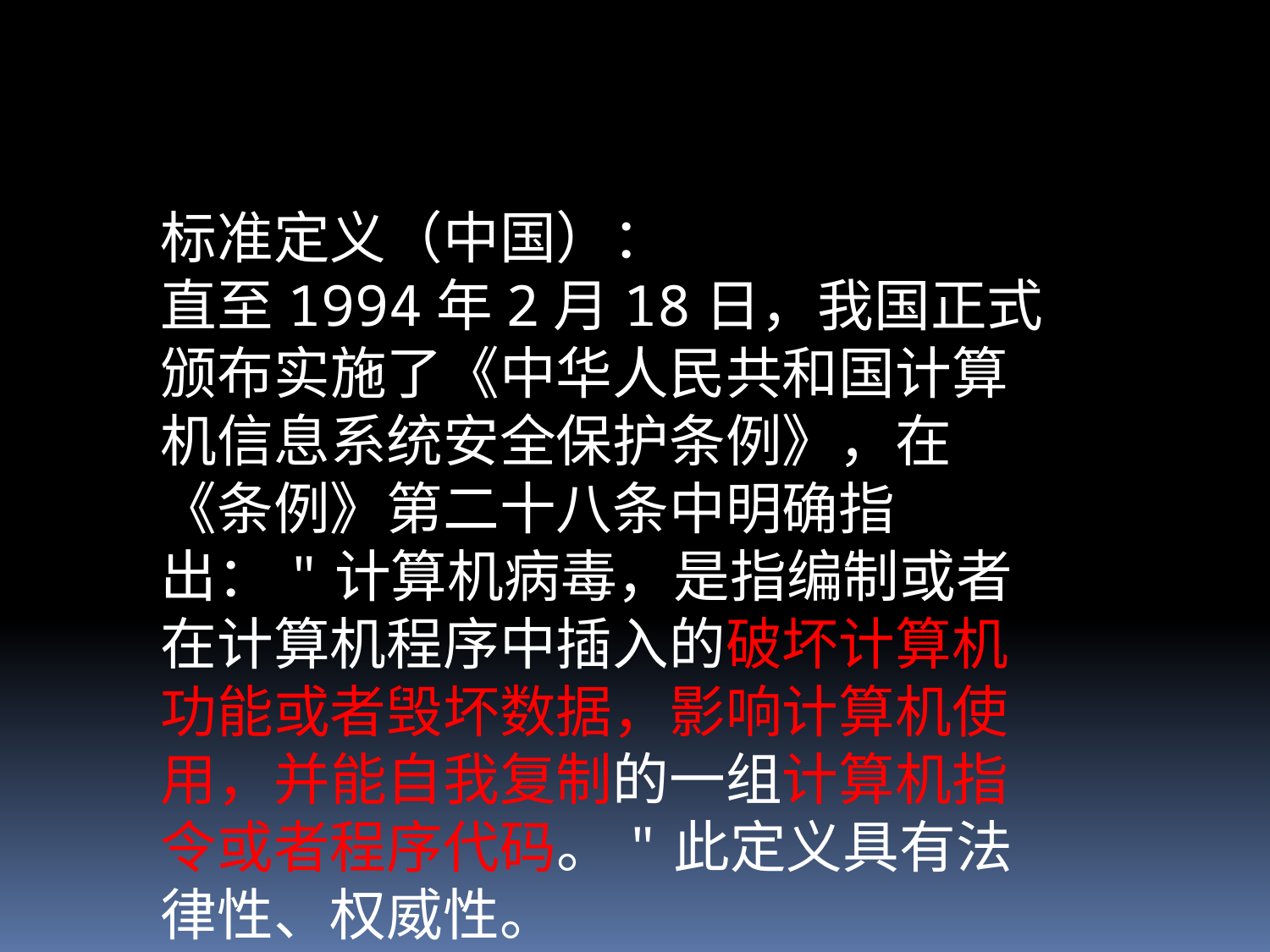

标准定义（中国）：
直至1994年2月18日，我国正式颁布实施了《中华人民共和国计算机信息系统安全保护条例》，在《条例》第二十八条中明确指出："计算机病毒，是指编制或者在计算机程序中插入的破坏计算机功能或者毁坏数据，影响计算机使用，并能自我复制的一组计算机指令或者程序代码。"此定义具有法律性、权威性。